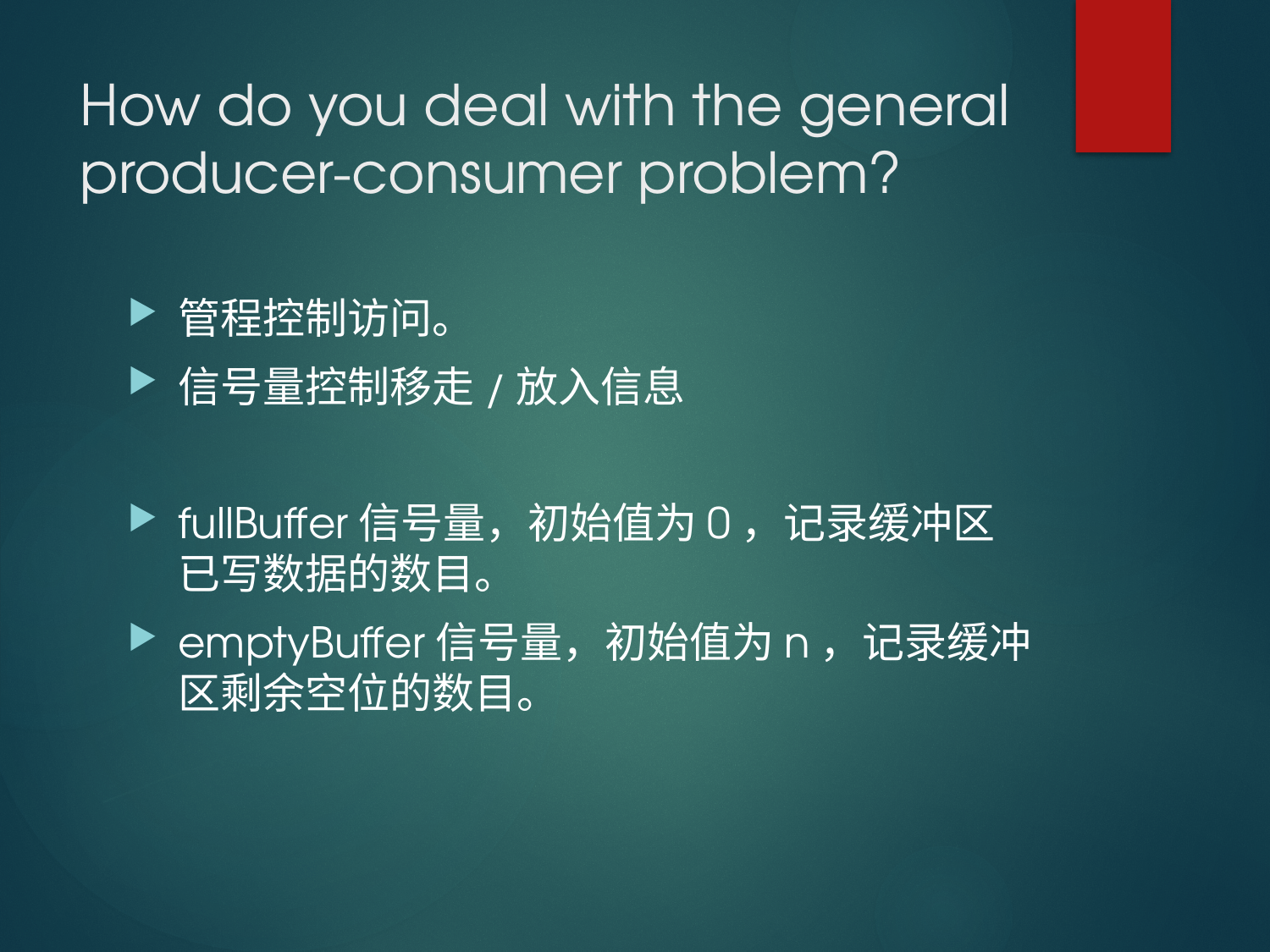

# How do you deal with the general producer-consumer problem?
管程控制访问。
信号量控制移走/放入信息

fullBuffer信号量，初始值为0，记录缓冲区已写数据的数目。
emptyBuffer信号量，初始值为n，记录缓冲区剩余空位的数目。